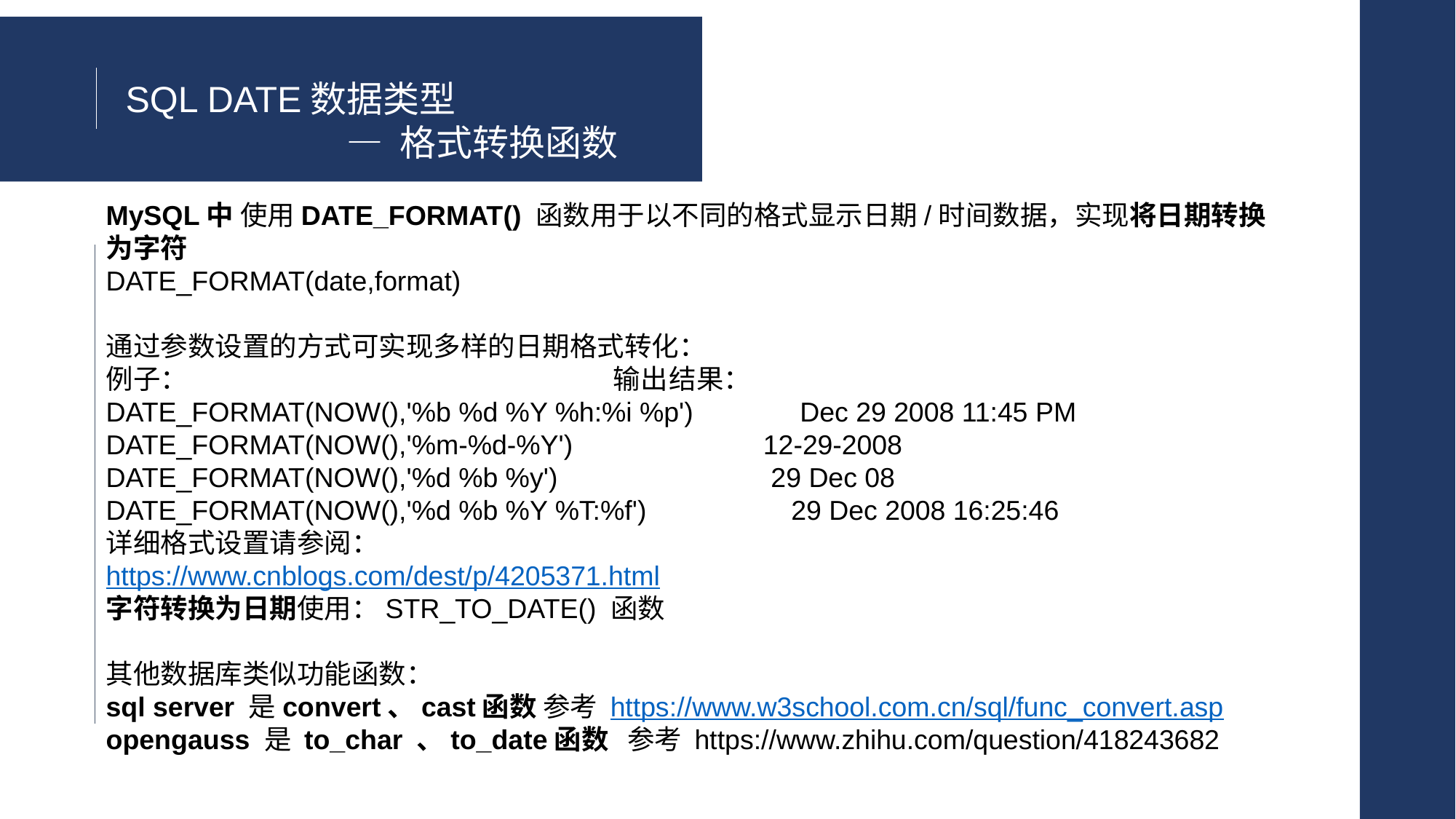

SQL DATE数据类型
                           — 格式转换函数

MySQL中 使用DATE_FORMAT() 函数用于以不同的格式显示日期/时间数据，实现将日期转换为字符
DATE_FORMAT(date,format)

通过参数设置的方式可实现多样的日期格式转化：
例子：                                                                     输出结果：
DATE_FORMAT(NOW(),'%b %d %Y %h:%i %p')              Dec 29 2008 11:45 PM
DATE_FORMAT(NOW(),'%m-%d-%Y')                         12-29-2008
DATE_FORMAT(NOW(),'%d %b %y')                            29 Dec 08
DATE_FORMAT(NOW(),'%d %b %Y %T:%f')                   29 Dec 2008 16:25:46
详细格式设置请参阅：
https://www.cnblogs.com/dest/p/4205371.html
字符转换为日期使用：STR_TO_DATE() 函数

其他数据库类似功能函数：
sql server 是convert、cast函数 参考 https://www.w3school.com.cn/sql/func_convert.asp
opengauss 是 to_char 、to_date函数   参考 https://www.zhihu.com/question/418243682